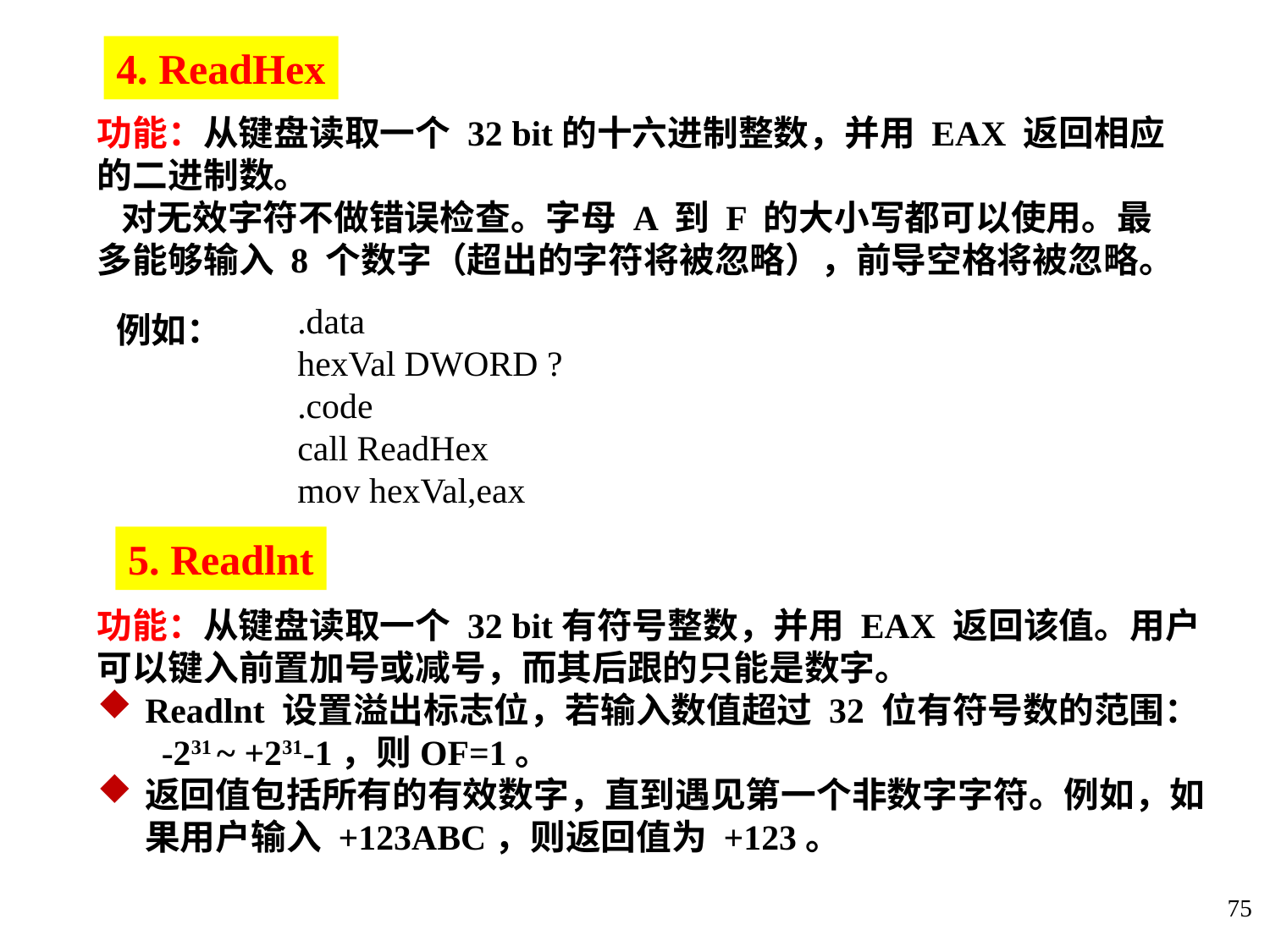

4. ReadHex
功能：从键盘读取一个 32 bit的十六进制整数，并用 EAX 返回相应的二进制数。
  对无效字符不做错误检查。字母 A 到 F 的大小写都可以使用。最多能够输入 8 个数字（超出的字符将被忽略），前导空格将被忽略。
.data
hexVal DWORD ?
.code
call ReadHex
mov hexVal,eax
例如：
5. Readlnt
功能：从键盘读取一个 32 bit有符号整数，并用 EAX 返回该值。用户可以键入前置加号或减号，而其后跟的只能是数字。
Readlnt 设置溢出标志位，若输入数值超过 32 位有符号数的范围：    -231 ~ +231-1，则OF=1。
返回值包括所有的有效数字，直到遇见第一个非数字字符。例如，如果用户输入 +123ABC，则返回值为 +123。
75